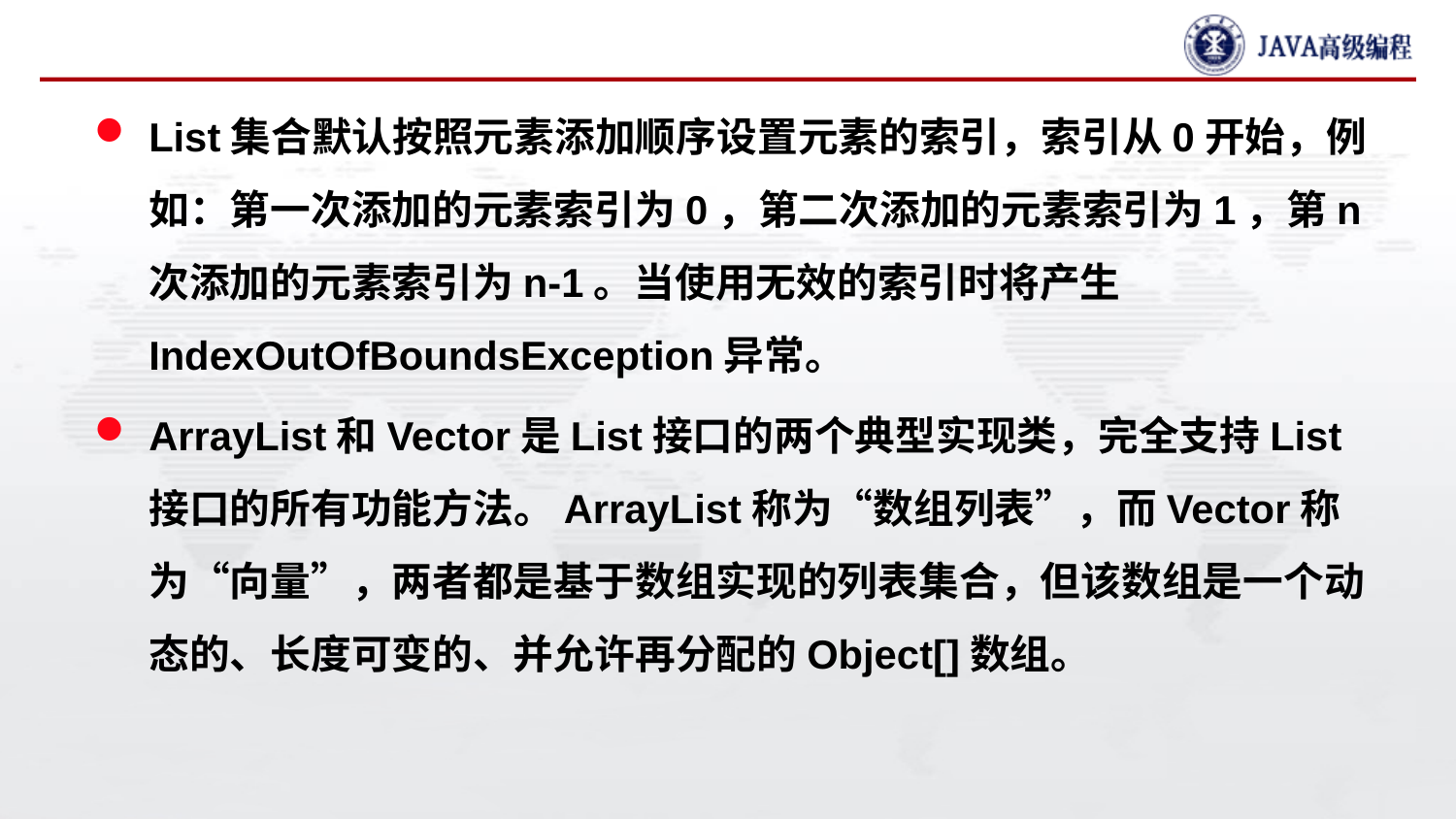

#
List集合默认按照元素添加顺序设置元素的索引，索引从0开始，例如：第一次添加的元素索引为0，第二次添加的元素索引为1，第n次添加的元素索引为n-1。当使用无效的索引时将产生IndexOutOfBoundsException异常。
ArrayList和Vector是List接口的两个典型实现类，完全支持List接口的所有功能方法。ArrayList称为“数组列表”，而Vector称为“向量”，两者都是基于数组实现的列表集合，但该数组是一个动态的、长度可变的、并允许再分配的Object[]数组。